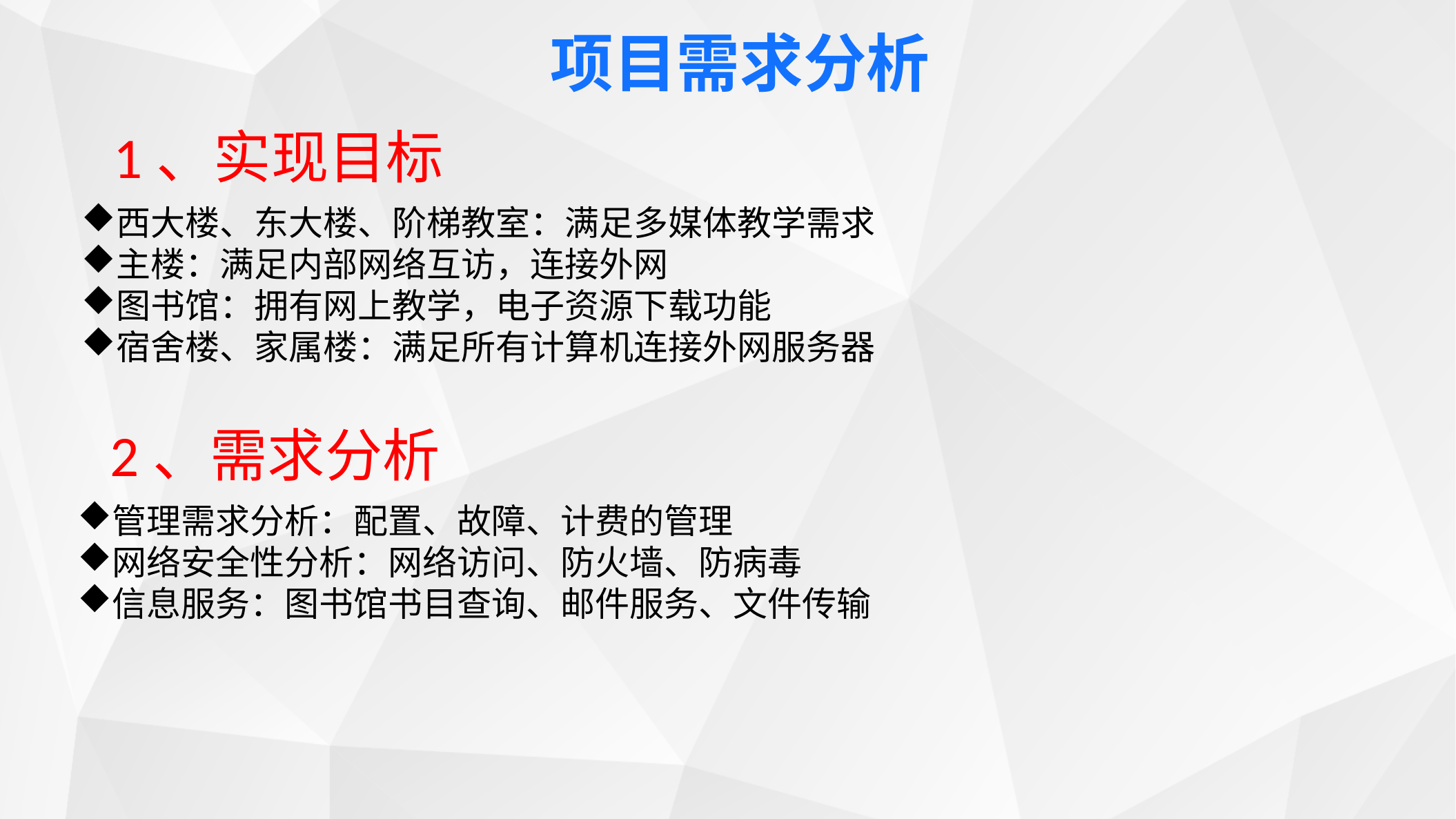

项目需求分析
1、实现目标
西大楼、东大楼、阶梯教室：满足多媒体教学需求
主楼：满足内部网络互访，连接外网
图书馆：拥有网上教学，电子资源下载功能
宿舍楼、家属楼：满足所有计算机连接外网服务器
2、需求分析
管理需求分析：配置、故障、计费的管理
网络安全性分析：网络访问、防火墙、防病毒
信息服务：图书馆书目查询、邮件服务、文件传输